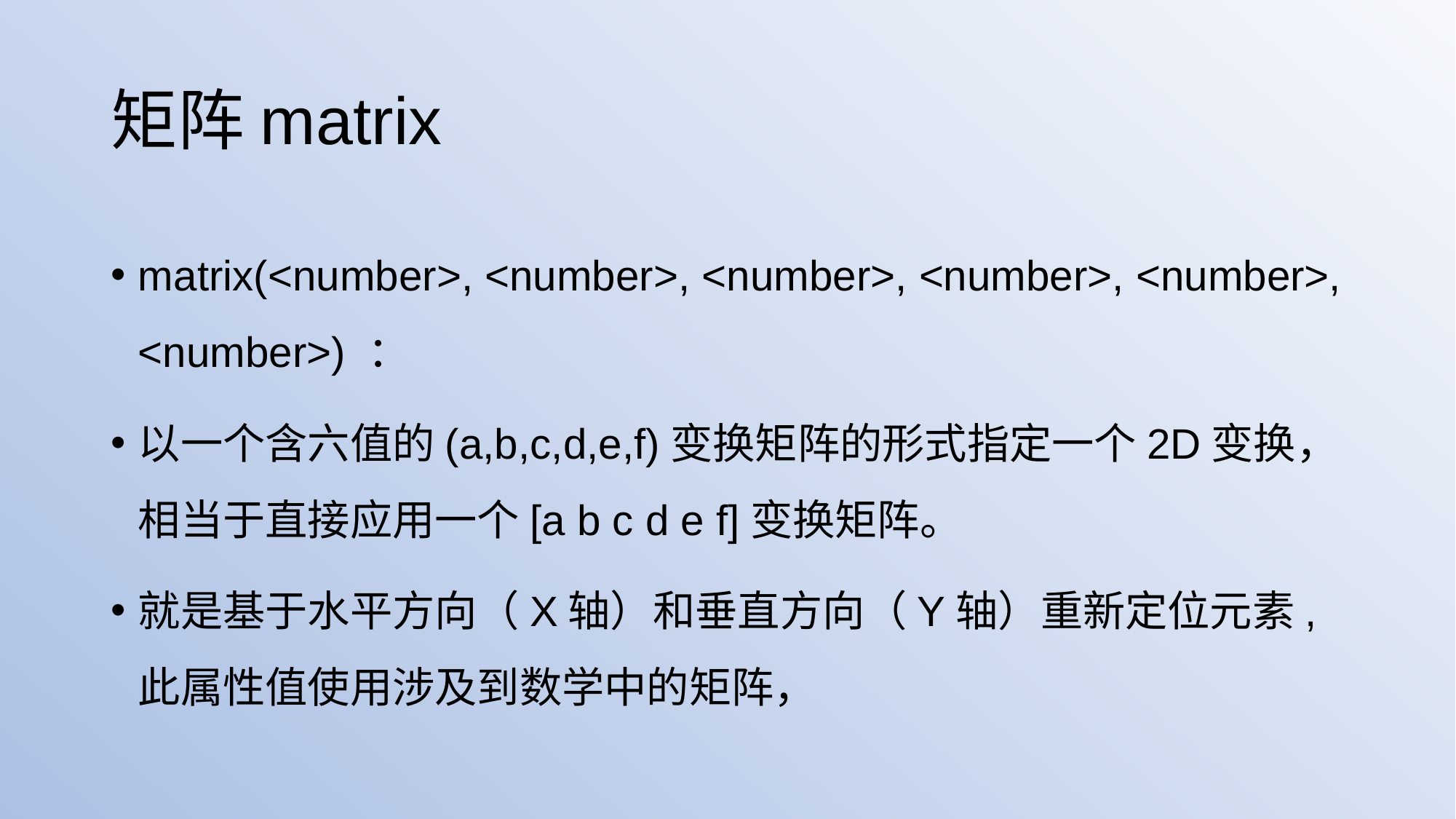

# 矩阵matrix
matrix(<number>, <number>, <number>, <number>, <number>, <number>) ：
以一个含六值的(a,b,c,d,e,f)变换矩阵的形式指定一个2D变换，相当于直接应用一个[a b c d e f]变换矩阵。
就是基于水平方向（X轴）和垂直方向（Y轴）重新定位元素,此属性值使用涉及到数学中的矩阵，